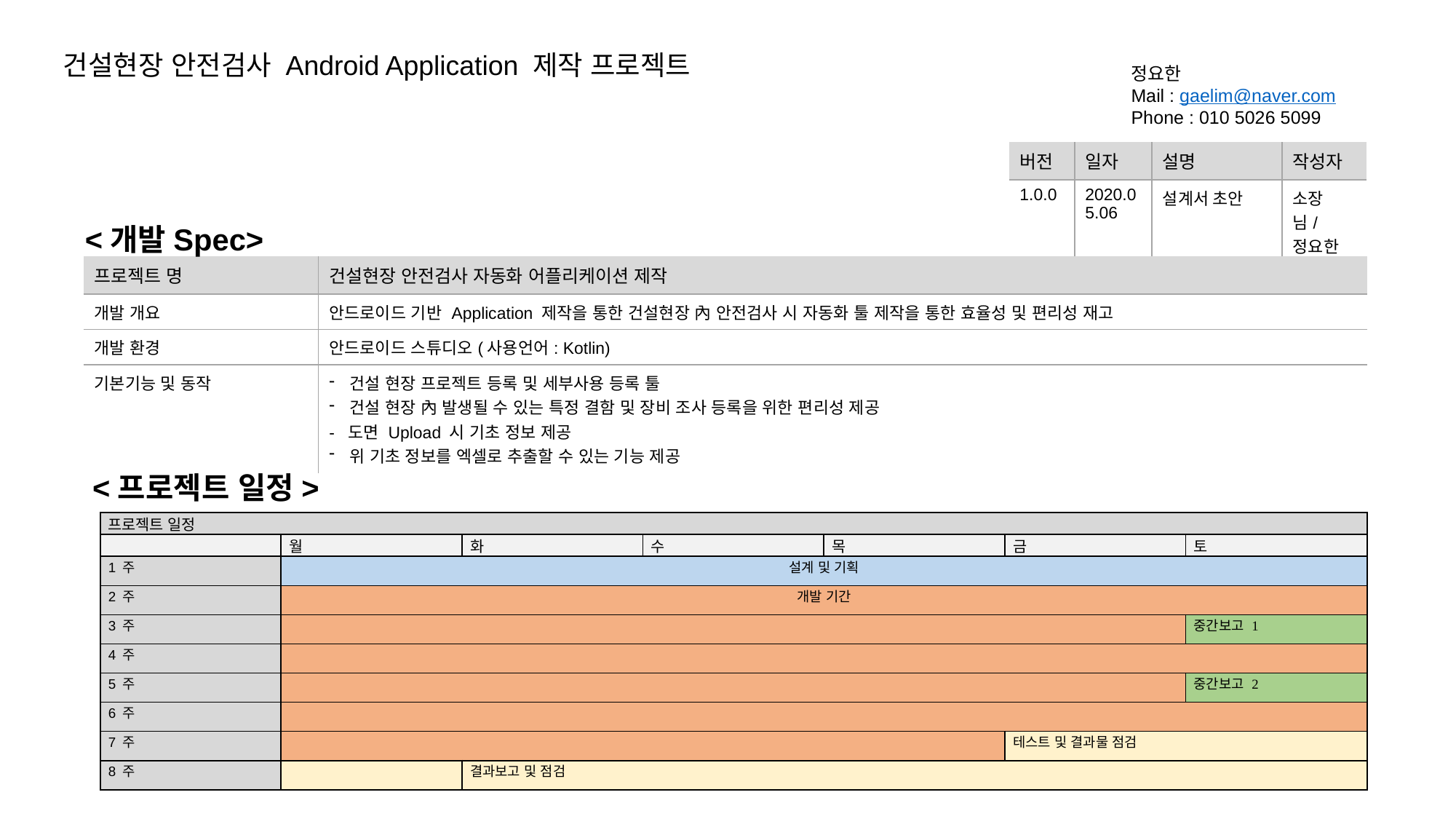

건설현장 안전검사 Android Application 제작 프로젝트
정요한
Mail : gaelim@naver.com
Phone : 010 5026 5099
| 버전 | 일자 | 설명 | 작성자 |
| --- | --- | --- | --- |
| 1.0.0 | 2020.05.06 | 설계서 초안 | 소장님/정요한 |
|  |  |  |  |
<개발Spec>
| 프로젝트 명 | 건설현장 안전검사 자동화 어플리케이션 제작 |
| --- | --- |
| 개발 개요 | 안드로이드 기반 Application 제작을 통한 건설현장 內 안전검사 시 자동화 툴 제작을 통한 효율성 및 편리성 재고 |
| 개발 환경 | 안드로이드 스튜디오(사용언어: Kotlin) |
| 기본기능 및 동작 | 건설 현장 프로젝트 등록 및 세부사용 등록 툴 건설 현장 內 발생될 수 있는 특정 결함 및 장비 조사 등록을 위한 편리성 제공 - 도면 Upload 시 기초 정보 제공 위 기초 정보를 엑셀로 추출할 수 있는 기능 제공 |
<프로젝트 일정>
| 프로젝트 일정 |  |  |  |  |  |  |
| --- | --- | --- | --- | --- | --- | --- |
|  | 월 | 화 | 수 | 목 | 금 | 토 |
| 1 주 | 설계 및 기획 |  |  |  |  |  |
| 2 주 | 개발 기간 |  |  |  |  |  |
| 3 주 |  |  |  |  |  | 중간보고 1 |
| 4 주 |  |  |  |  |  |  |
| 5 주 |  |  |  |  |  | 중간보고 2 |
| 6 주 |  |  |  |  |  |  |
| 7 주 |  |  |  |  | 테스트 및 결과물 점검 |  |
| 8 주 |  | 결과보고 및 점검 |  |  |  |  |